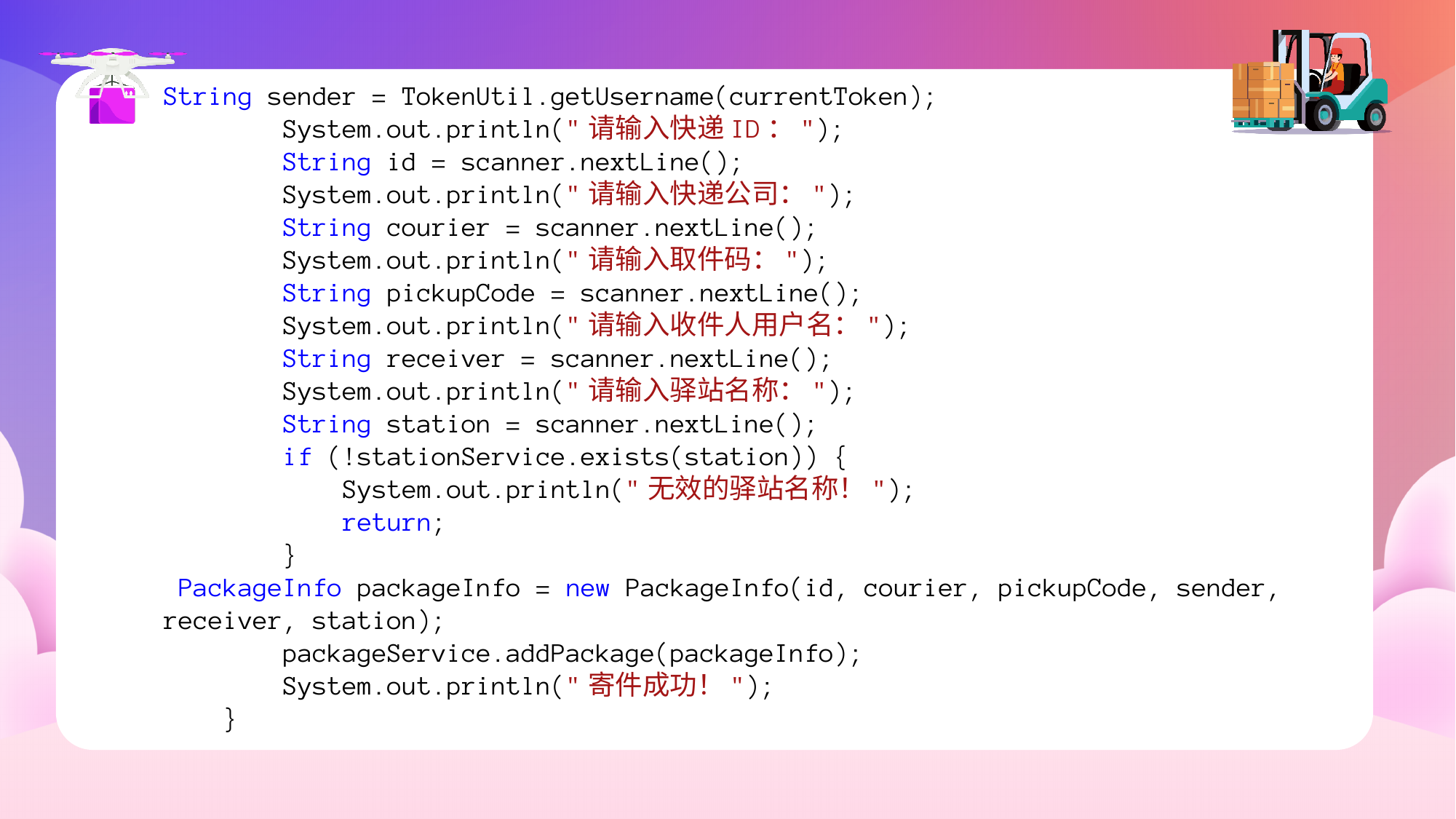

String sender = TokenUtil.getUsername(currentToken);
        System.out.println("请输入快递ID：");
        String id = scanner.nextLine();
        System.out.println("请输入快递公司：");
        String courier = scanner.nextLine();
        System.out.println("请输入取件码：");
        String pickupCode = scanner.nextLine();
        System.out.println("请输入收件人用户名：");
        String receiver = scanner.nextLine();
        System.out.println("请输入驿站名称：");
        String station = scanner.nextLine();
        if (!stationService.exists(station)) {
            System.out.println("无效的驿站名称！");
            return;
        }
 PackageInfo packageInfo = new PackageInfo(id, courier, pickupCode, sender, receiver, station);
        packageService.addPackage(packageInfo);
        System.out.println("寄件成功！");
    }